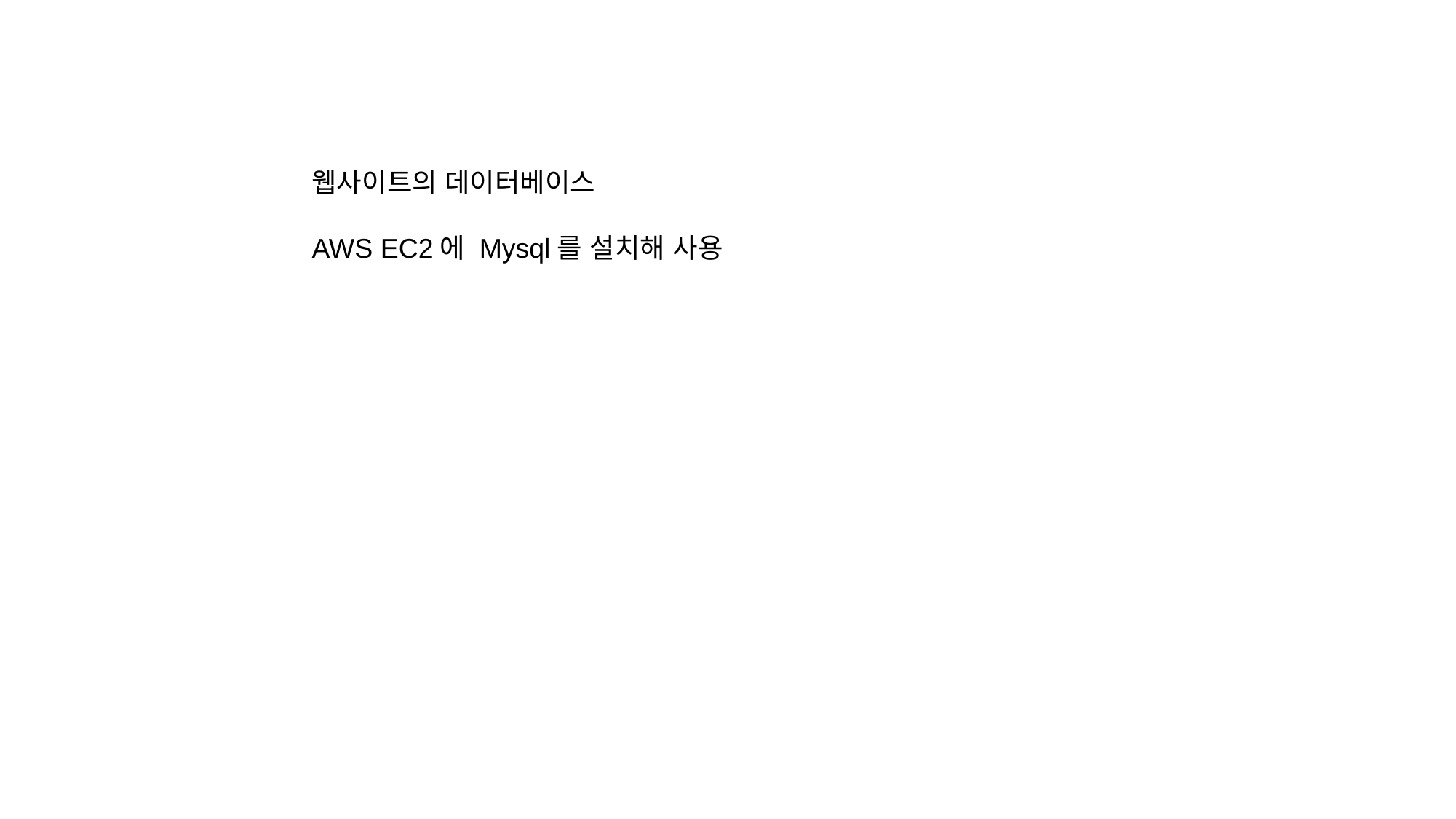

웹사이트의 데이터베이스

AWS EC2에 Mysql를 설치해 사용